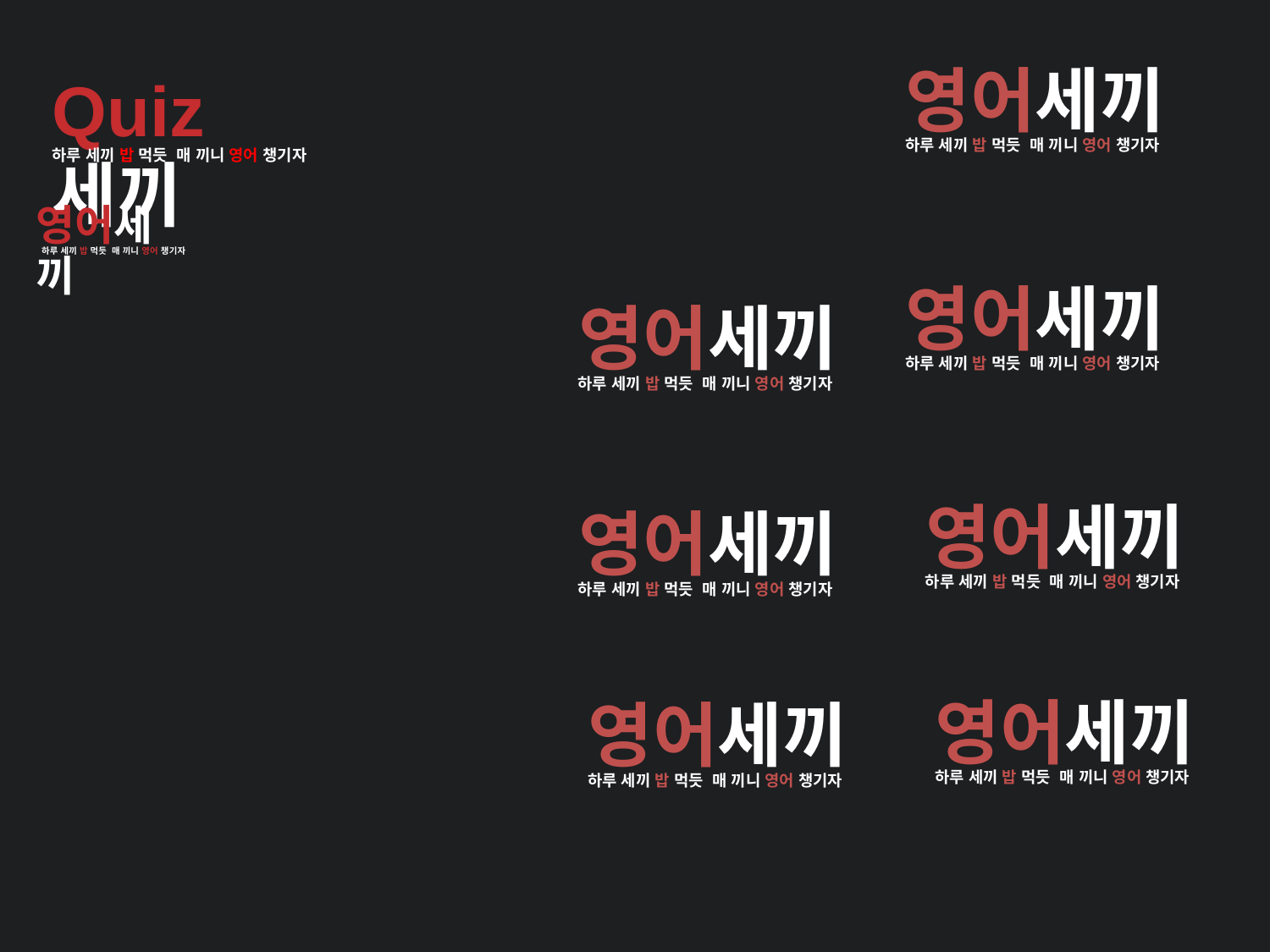

영어세끼
하루 세끼 밥 먹듯  매 끼니 영어 챙기자
Quiz 세끼
하루 세끼 밥 먹듯  매 끼니 영어 챙기자
영어세끼
하루 세끼 밥 먹듯  매 끼니 영어 챙기자
영어세끼
하루 세끼 밥 먹듯  매 끼니 영어 챙기자
영어세끼
하루 세끼 밥 먹듯  매 끼니 영어 챙기자
영어세끼
하루 세끼 밥 먹듯  매 끼니 영어 챙기자
영어세끼
하루 세끼 밥 먹듯  매 끼니 영어 챙기자
영어세끼
하루 세끼 밥 먹듯  매 끼니 영어 챙기자
영어세끼
하루 세끼 밥 먹듯  매 끼니 영어 챙기자